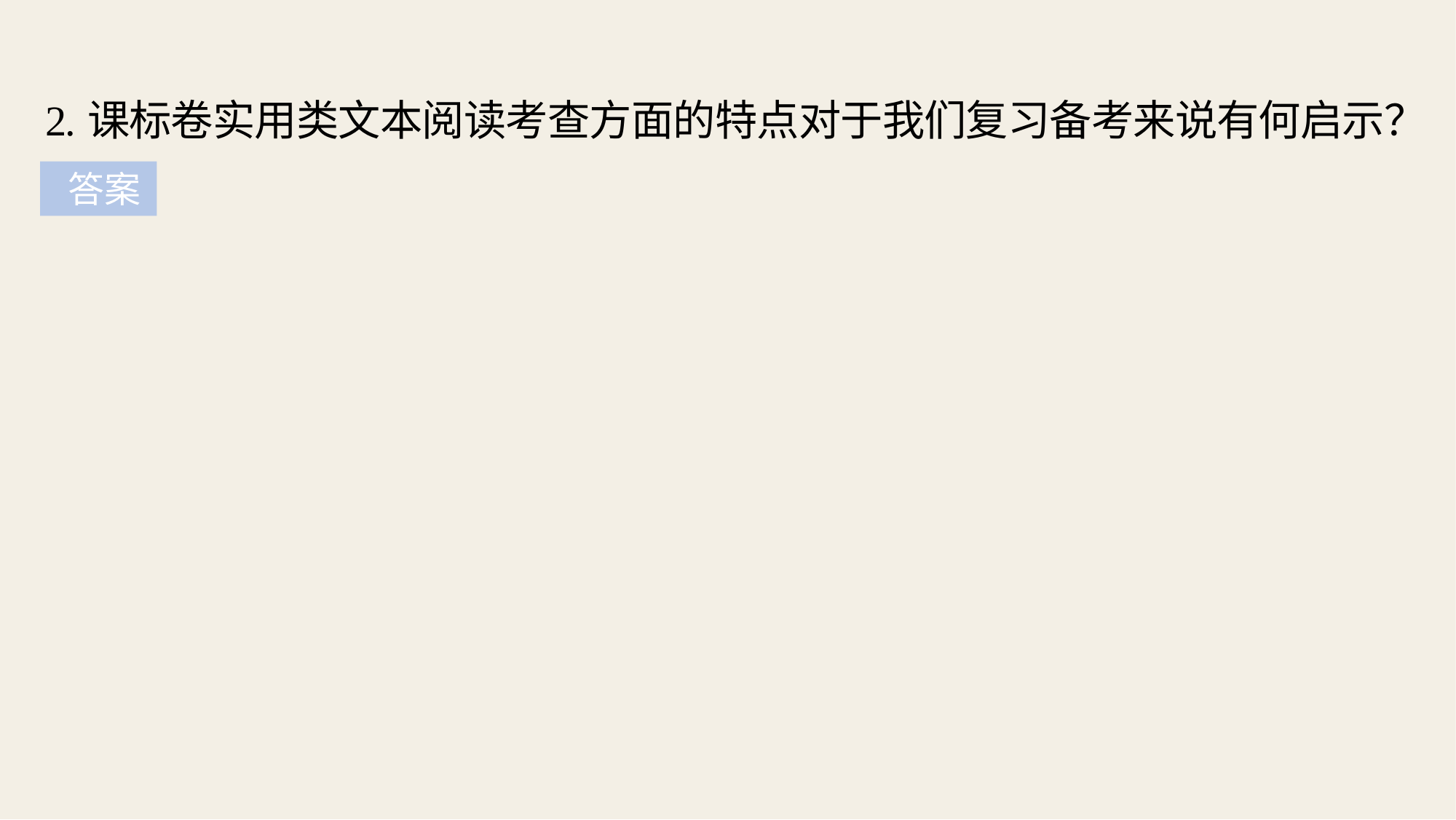

2.课标卷实用类文本阅读考查方面的特点对于我们复习备考来说有何启示？
 答案